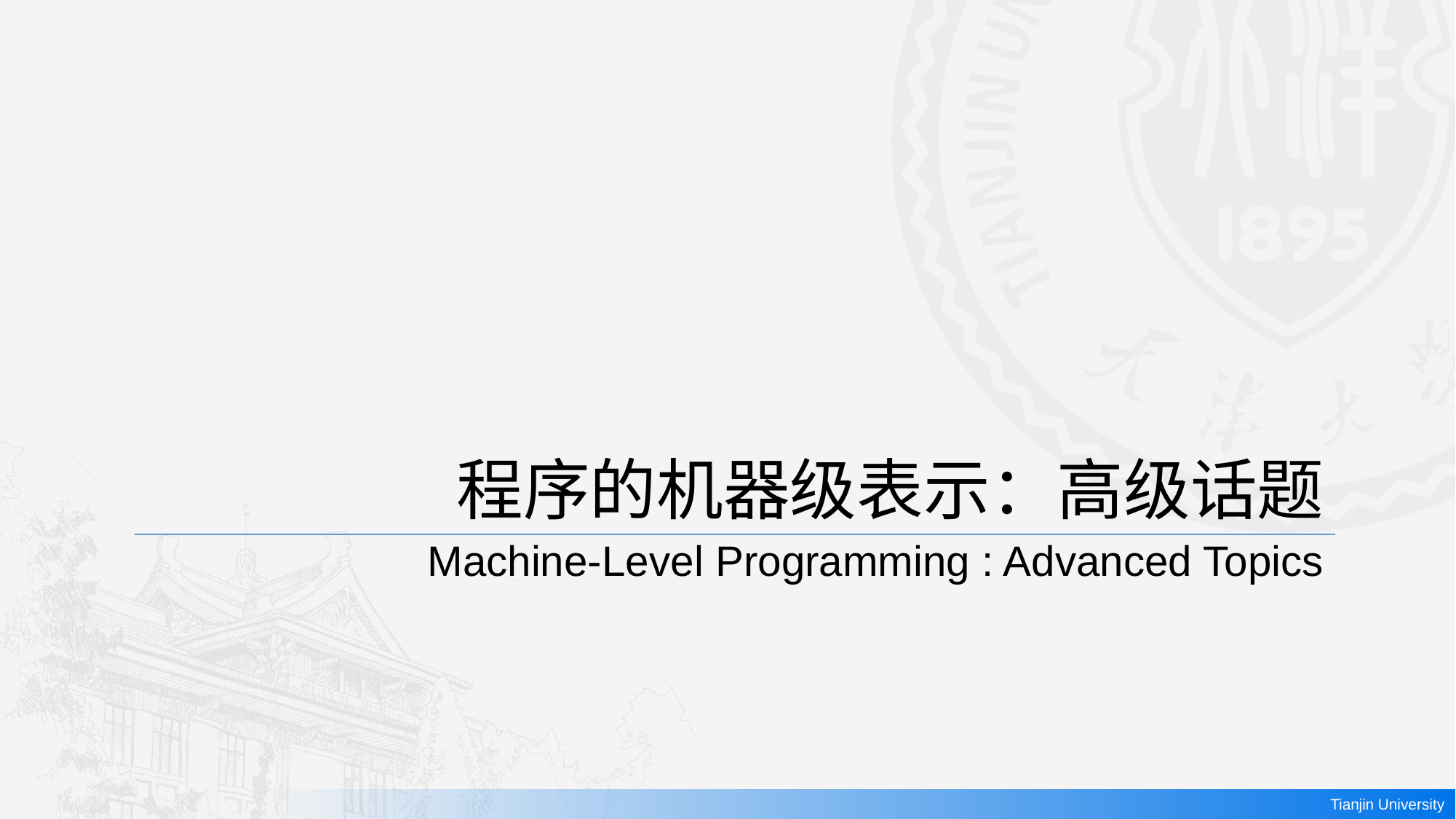

# 程序的机器级表示：高级话题
Machine-Level Programming : Advanced Topics